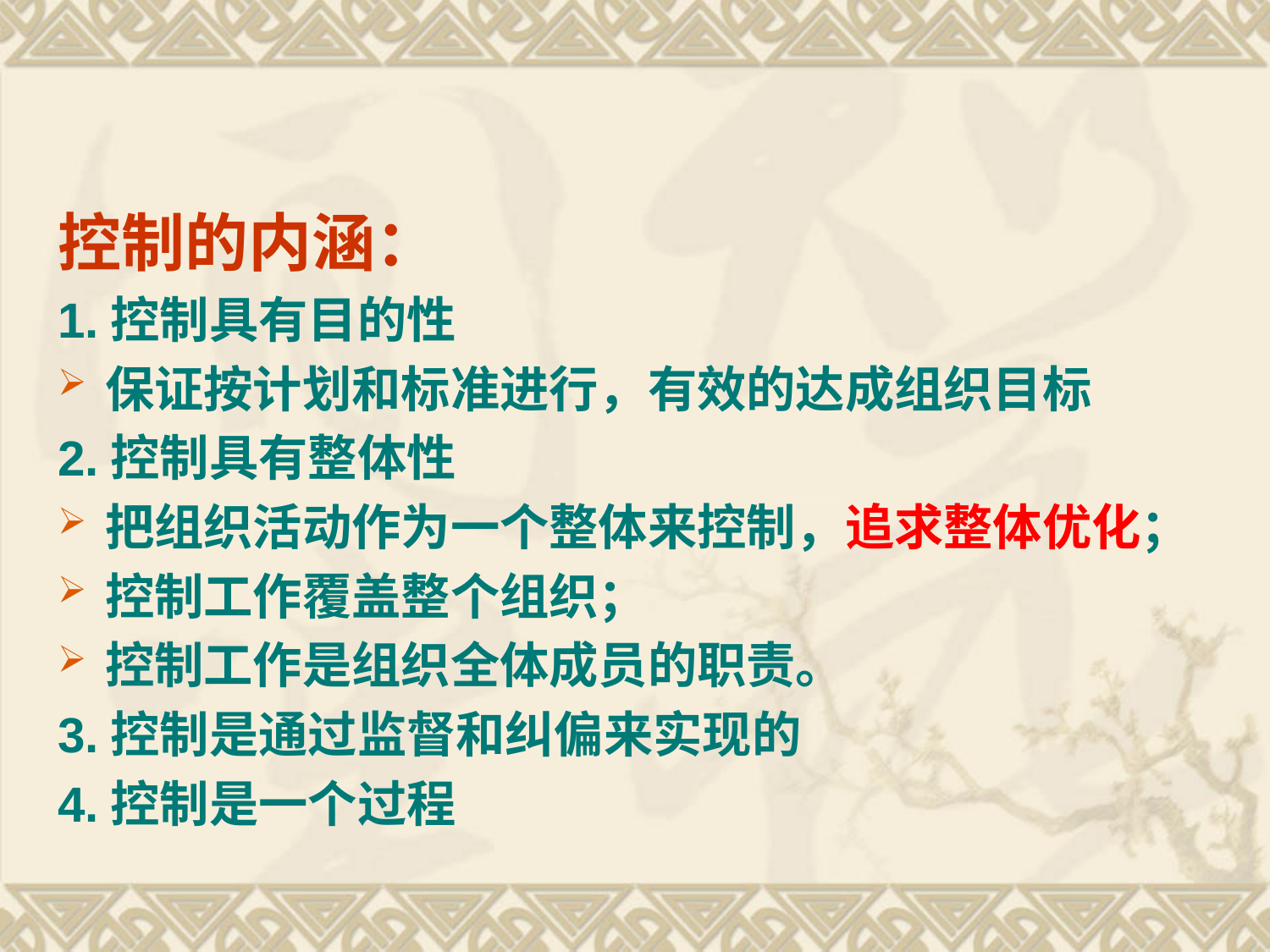

控制的内涵：
1.控制具有目的性
保证按计划和标准进行，有效的达成组织目标
2.控制具有整体性
把组织活动作为一个整体来控制，追求整体优化；
控制工作覆盖整个组织；
控制工作是组织全体成员的职责。
3.控制是通过监督和纠偏来实现的
4.控制是一个过程